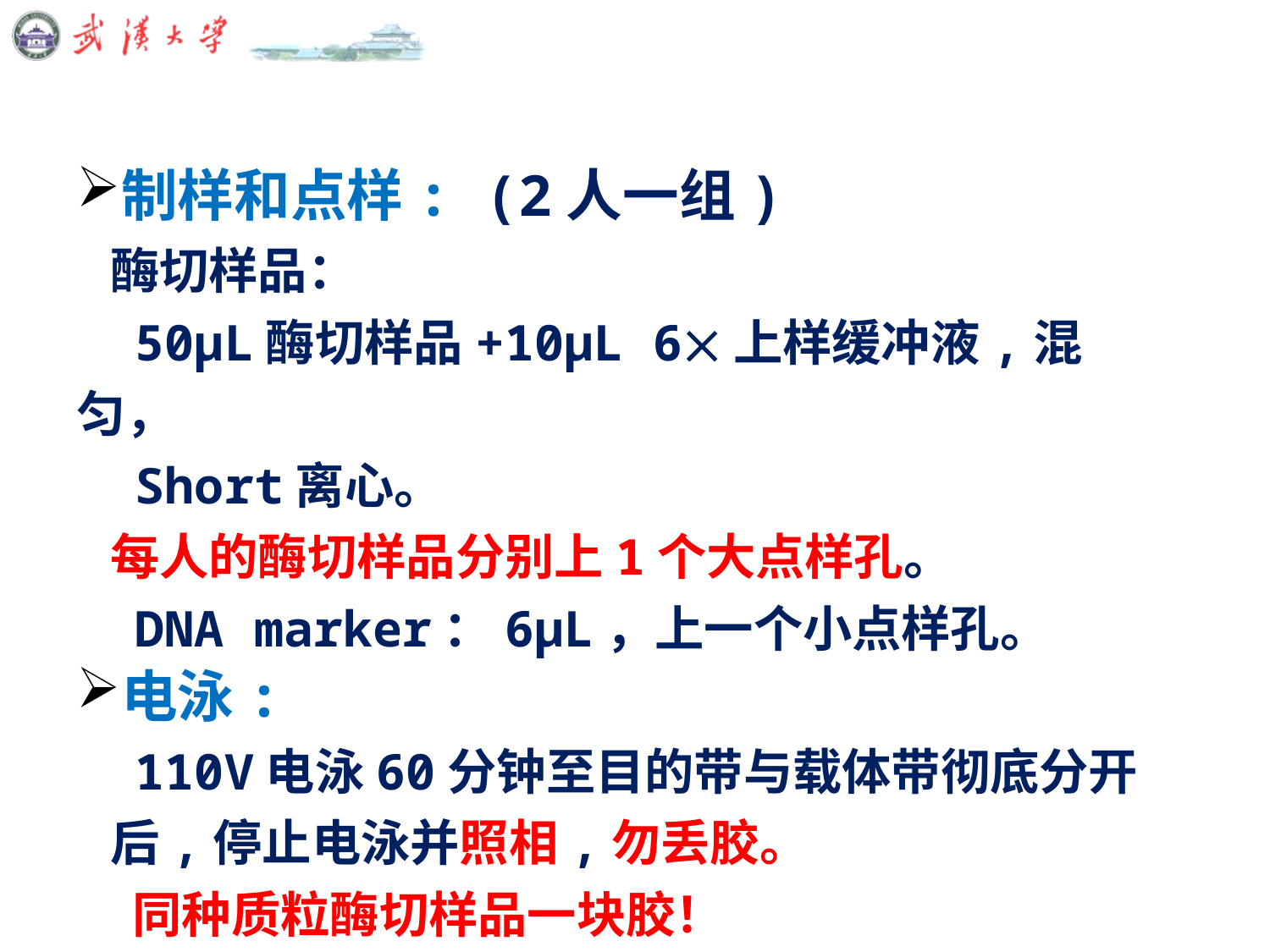

#
制样和点样: (2人一组)
  酶切样品：
  50µL酶切样品+10µL 6×上样缓冲液,混匀，
  Short离心。
  每人的酶切样品分别上1个大点样孔。
  DNA marker：6µL，上一个小点样孔。
电泳:
  110V电泳60分钟至目的带与载体带彻底分开
  后,停止电泳并照相,勿丢胶。
    同种质粒酶切样品一块胶！